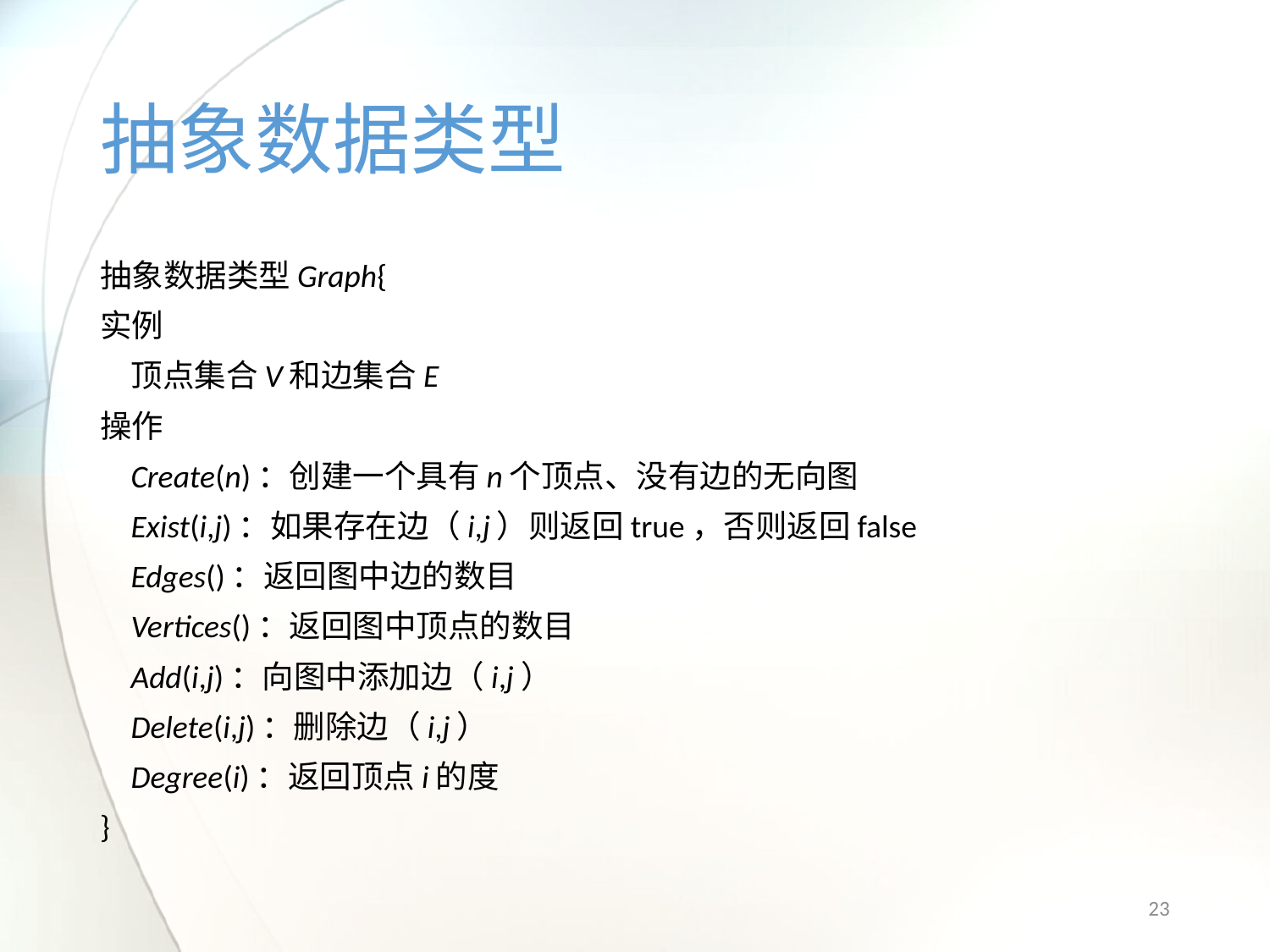

# 抽象数据类型
抽象数据类型Graph{
实例
	顶点集合V和边集合E
操作
	Create(n)：创建一个具有n个顶点、没有边的无向图
	Exist(i,j)：如果存在边（i,j）则返回true，否则返回false
	Edges()：返回图中边的数目
	Vertices()：返回图中顶点的数目
	Add(i,j)：向图中添加边（i,j）
	Delete(i,j)：删除边（i,j）
	Degree(i)：返回顶点i的度
}
23